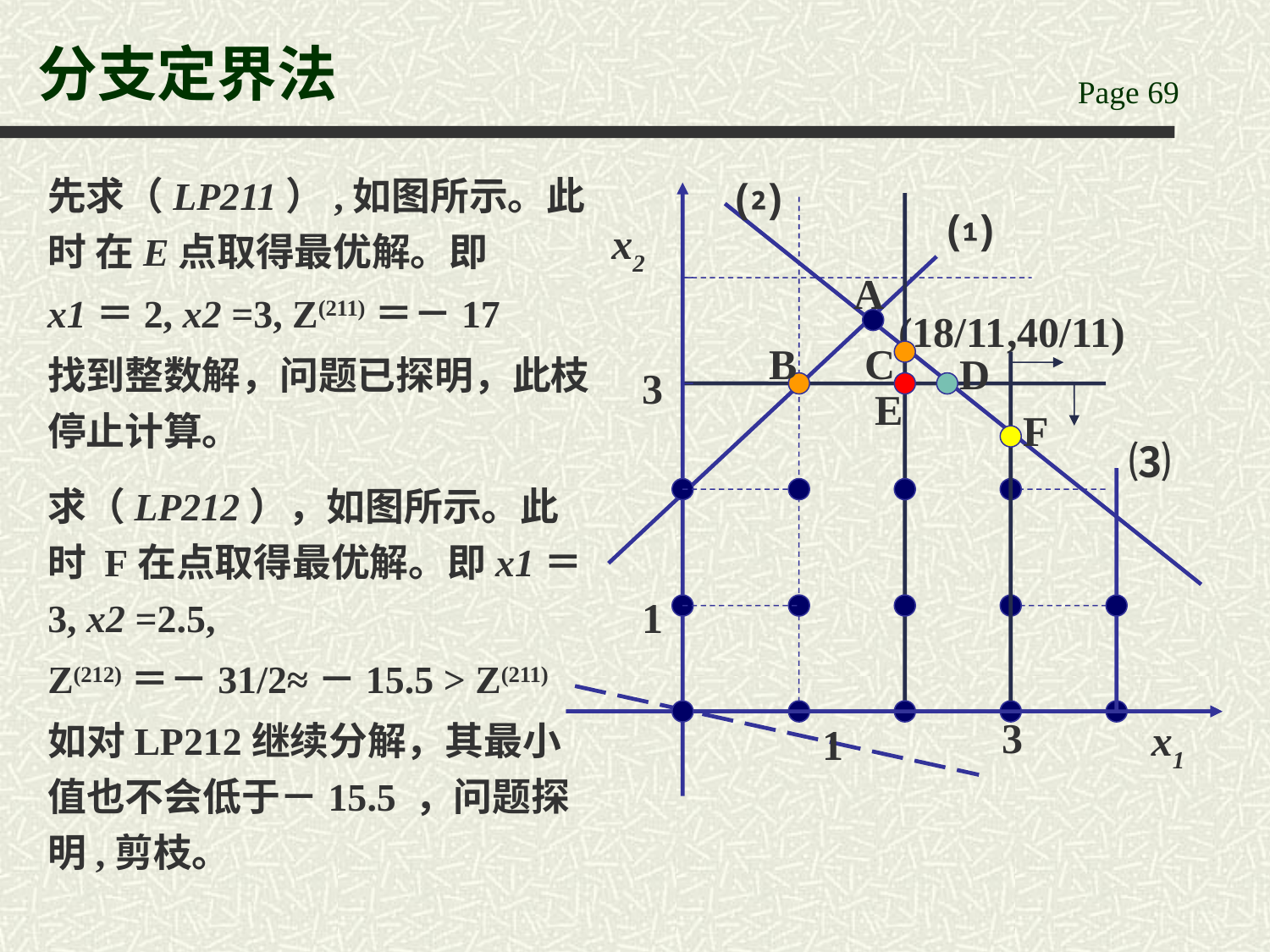

# 分支定界法
先求（LP211）,如图所示。此时 在E点取得最优解。即
x1＝2, x2 =3, Z(211)＝－17
找到整数解，问题已探明，此枝停止计算。
⑵

⑴

x2

A

(18/11,40/11)

B
C

D

3

E

F

⑶
求（LP212），如图所示。此时 F在点取得最优解。即x1＝3, x2 =2.5,
Z(212)＝－31/2≈－15.5 > Z(211)
如对LP212继续分解，其最小值也不会低于－15.5 ，问题探明,剪枝。

1

3
x1

1